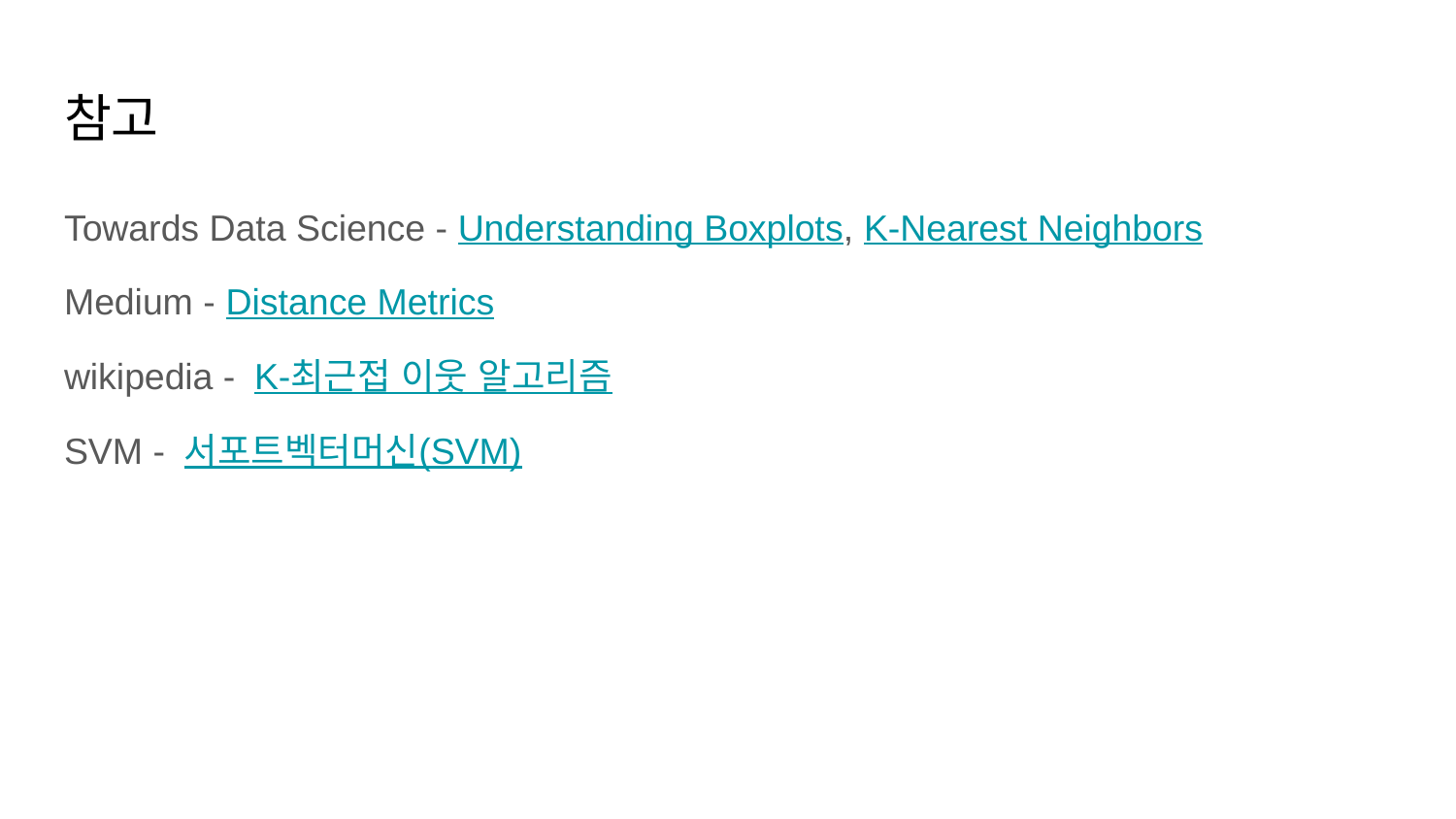

# 참고
Towards Data Science - Understanding Boxplots, K-Nearest Neighbors
Medium - Distance Metrics
wikipedia - K-최근접 이웃 알고리즘
SVM - 서포트벡터머신(SVM)